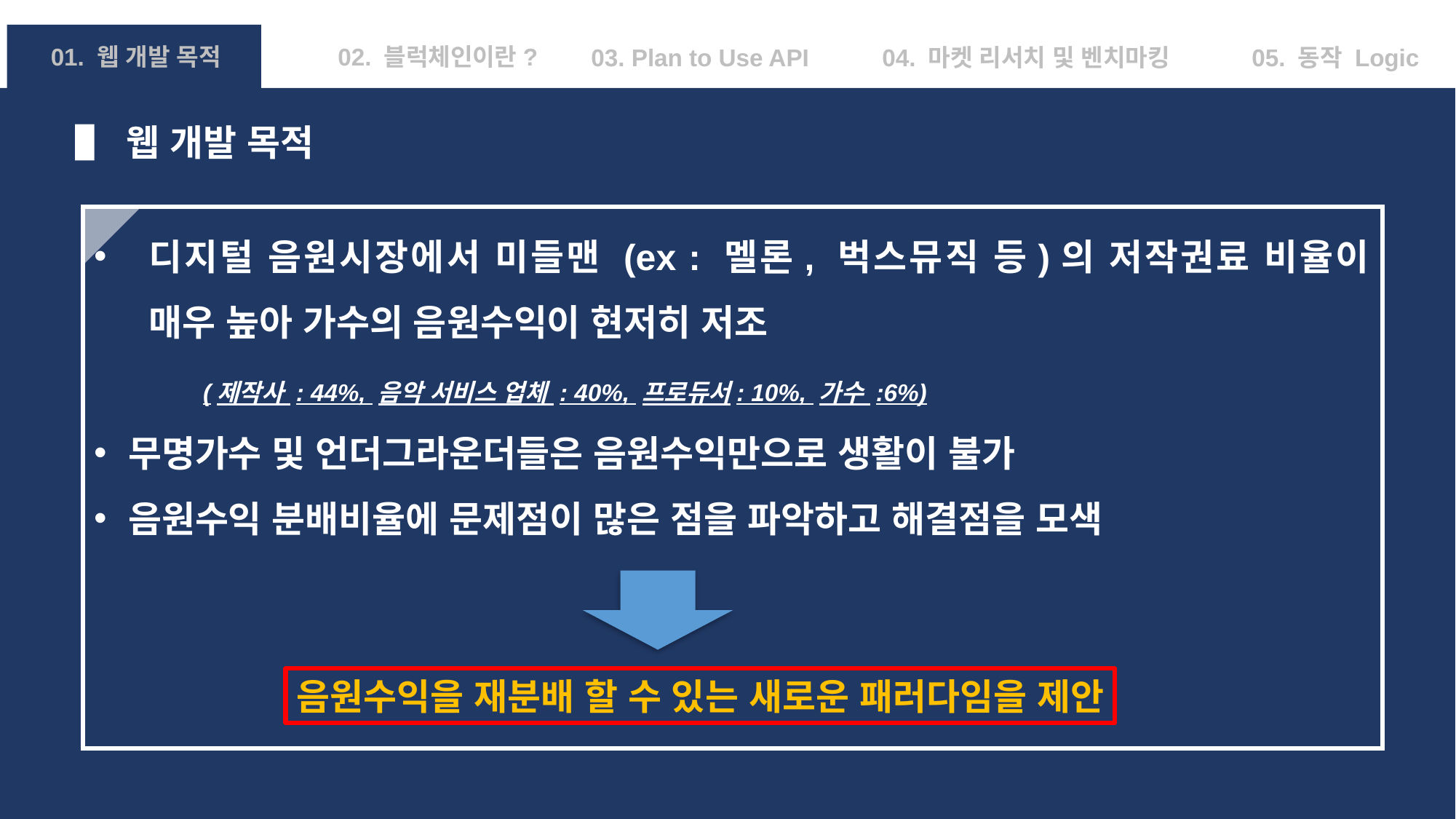

02. 블럭체인이란?
01. 웹 개발 목적
03. Plan to Use API
04. 마켓 리서치 및 벤치마킹
05. 동작 Logic

웹 개발 목적

디지털 음원시장에서 미들맨 (ex : 멜론, 벅스뮤직 등)의 저작권료 비율이
매우 높아 가수의 음원수익이 현저히 저조
	(제작사 : 44%, 음악 서비스 업체 : 40%, 프로듀서: 10%, 가수 :6%)
무명가수 및 언더그라운더들은 음원수익만으로 생활이 불가
음원수익 분배비율에 문제점이 많은 점을 파악하고 해결점을 모색

음원수익을 재분배 할 수 있는 새로운 패러다임을 제안